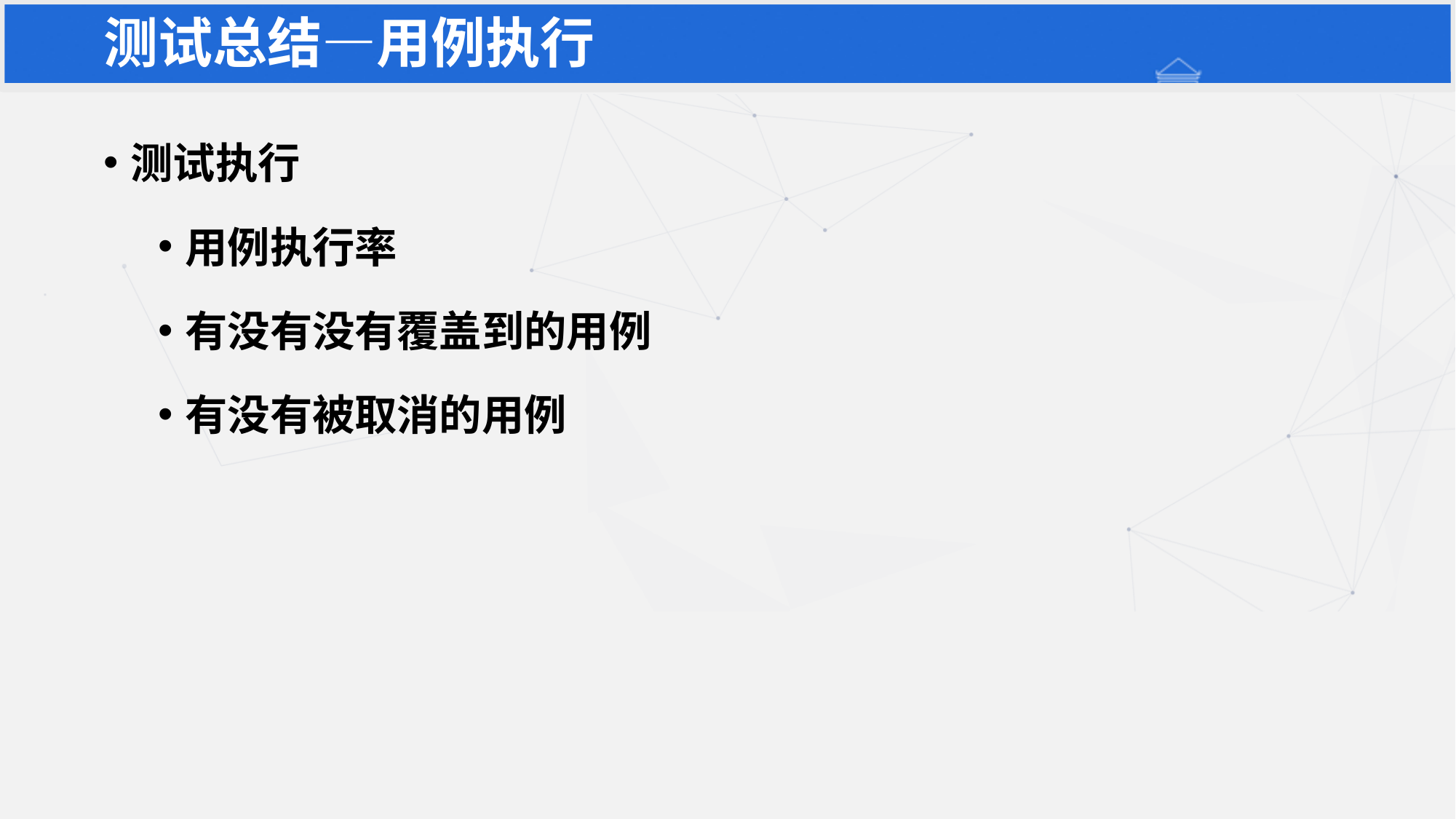

测试总结—用例执行
测试执行
用例执行率
有没有没有覆盖到的用例
有没有被取消的用例